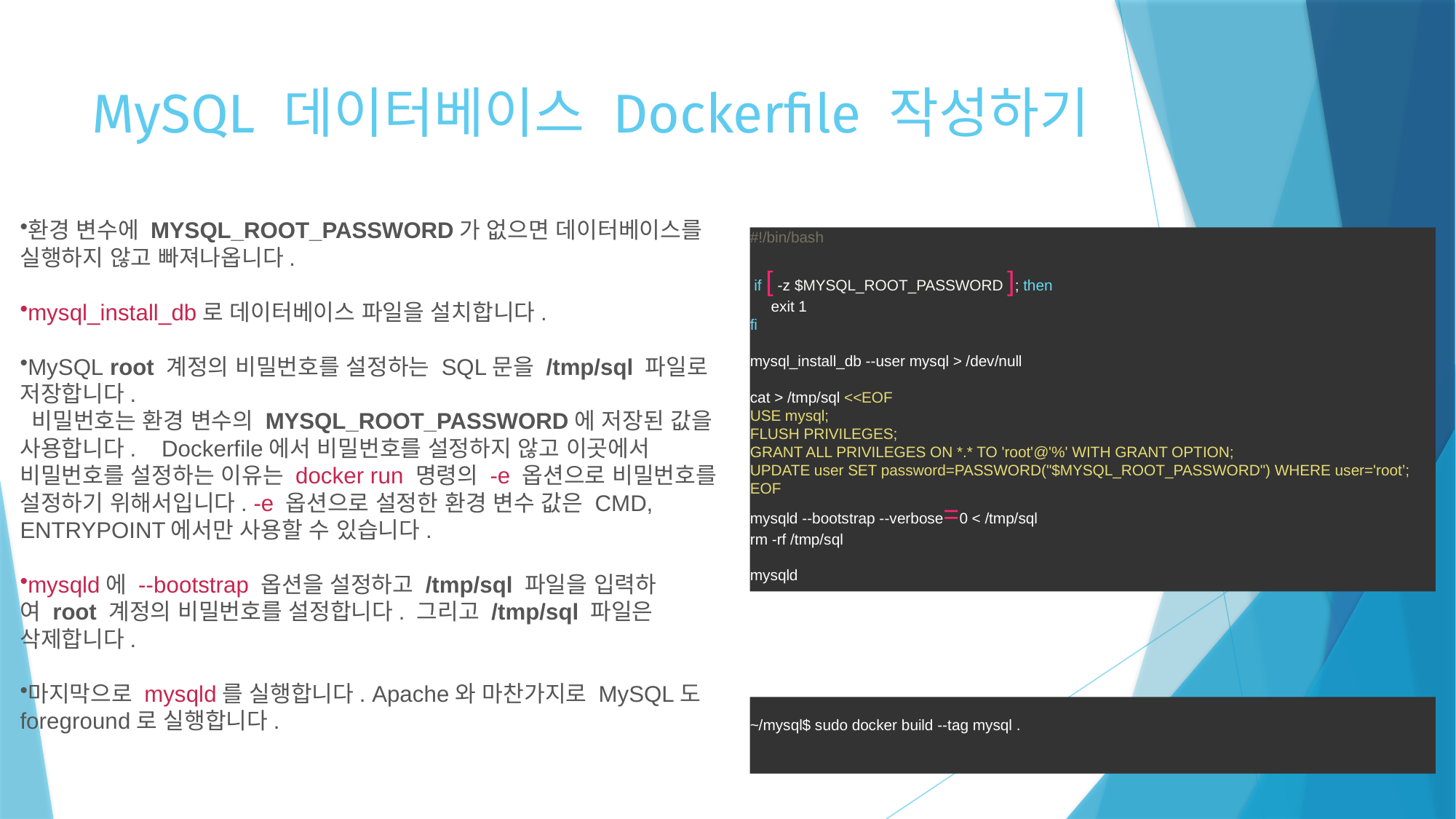

# MySQL 데이터베이스 Dockerfile 작성하기

환경 변수에 MYSQL_ROOT_PASSWORD가 없으면 데이터베이스를 실행하지 않고 빠져나옵니다.

mysql_install_db로 데이터베이스 파일을 설치합니다.

MySQL root 계정의 비밀번호를 설정하는 SQL문을 /tmp/sql 파일로 저장합니다.
 비밀번호는 환경 변수의 MYSQL_ROOT_PASSWORD에 저장된 값을 사용합니다.    Dockerfile에서 비밀번호를 설정하지 않고 이곳에서 비밀번호를 설정하는 이유는 docker run 명령의 -e 옵션으로 비밀번호를 설정하기 위해서입니다. -e 옵션으로 설정한 환경 변수 값은 CMD, ENTRYPOINT에서만 사용할 수 있습니다.

mysqld에 --bootstrap 옵션을 설정하고 /tmp/sql 파일을 입력하여 root 계정의 비밀번호를 설정합니다. 그리고 /tmp/sql 파일은 삭제합니다.

마지막으로 mysqld를 실행합니다. Apache와 마찬가지로 MySQL도 foreground로 실행합니다.

docker build 명령으로 이미지를 생성합니다.

#!/bin/bash

 if [ -z $MYSQL_ROOT_PASSWORD ]; then
     exit 1
fi

mysql_install_db --user mysql > /dev/null

cat > /tmp/sql <<EOF
USE mysql;
FLUSH PRIVILEGES;
GRANT ALL PRIVILEGES ON *.* TO 'root'@'%' WITH GRANT OPTION;
UPDATE user SET password=PASSWORD("$MYSQL_ROOT_PASSWORD") WHERE user='root’;
EOF
mysqld --bootstrap --verbose=0 < /tmp/sql
rm -rf /tmp/sql

mysqld

~/mysql$ sudo docker build --tag mysql .